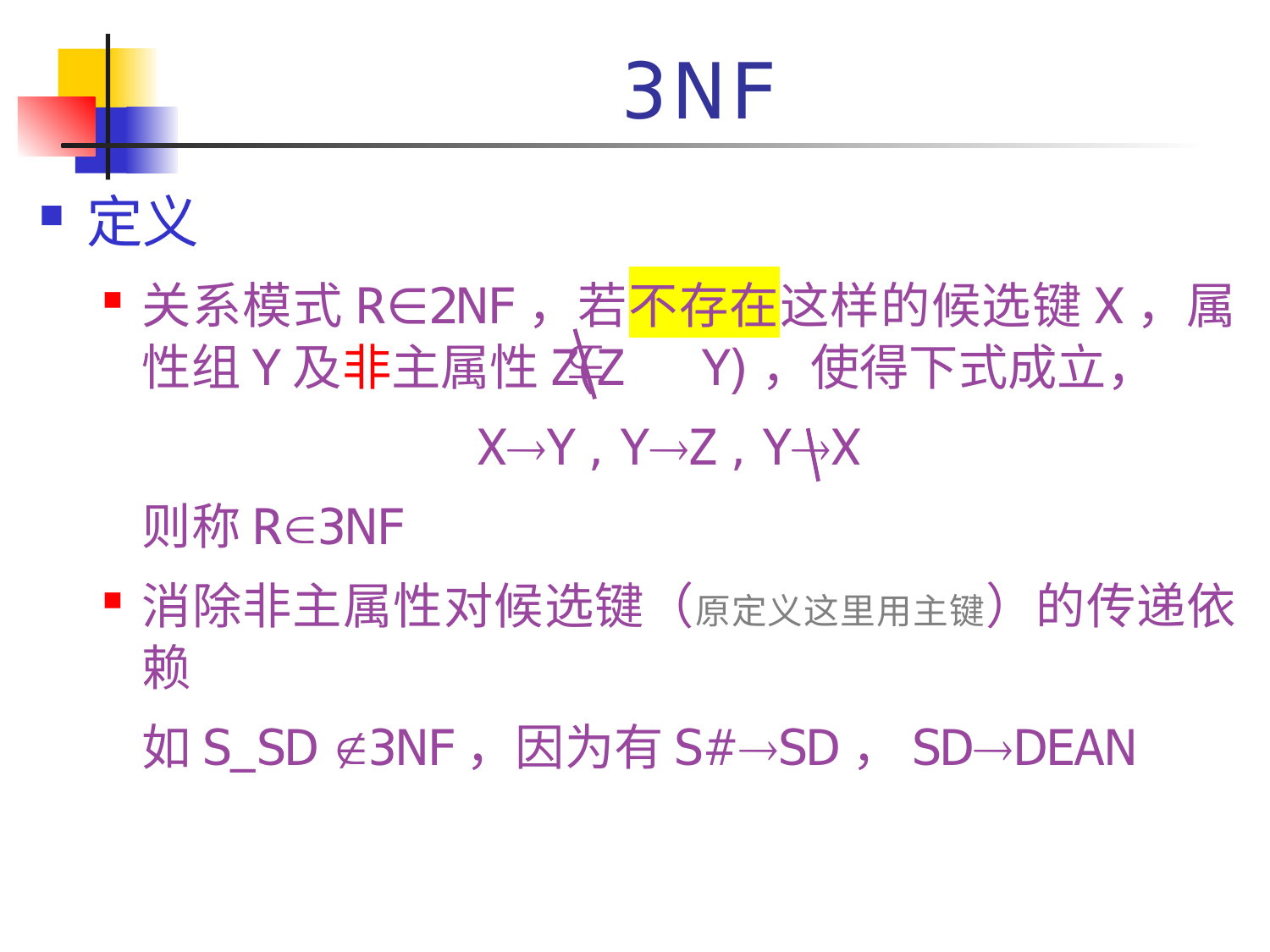

# 3NF
定义
关系模式R∈2NF，若不存在这样的候选键X，属性组Y及非主属性Z(Z     Y)，使得下式成立，
X→Y , Y→Z , Y→X
	则称R∈3NF
消除非主属性对候选键（原定义这里用主键）的传递依赖
	如S_SD ∉3NF，因为有S#→SD，SD→DEAN
⊆